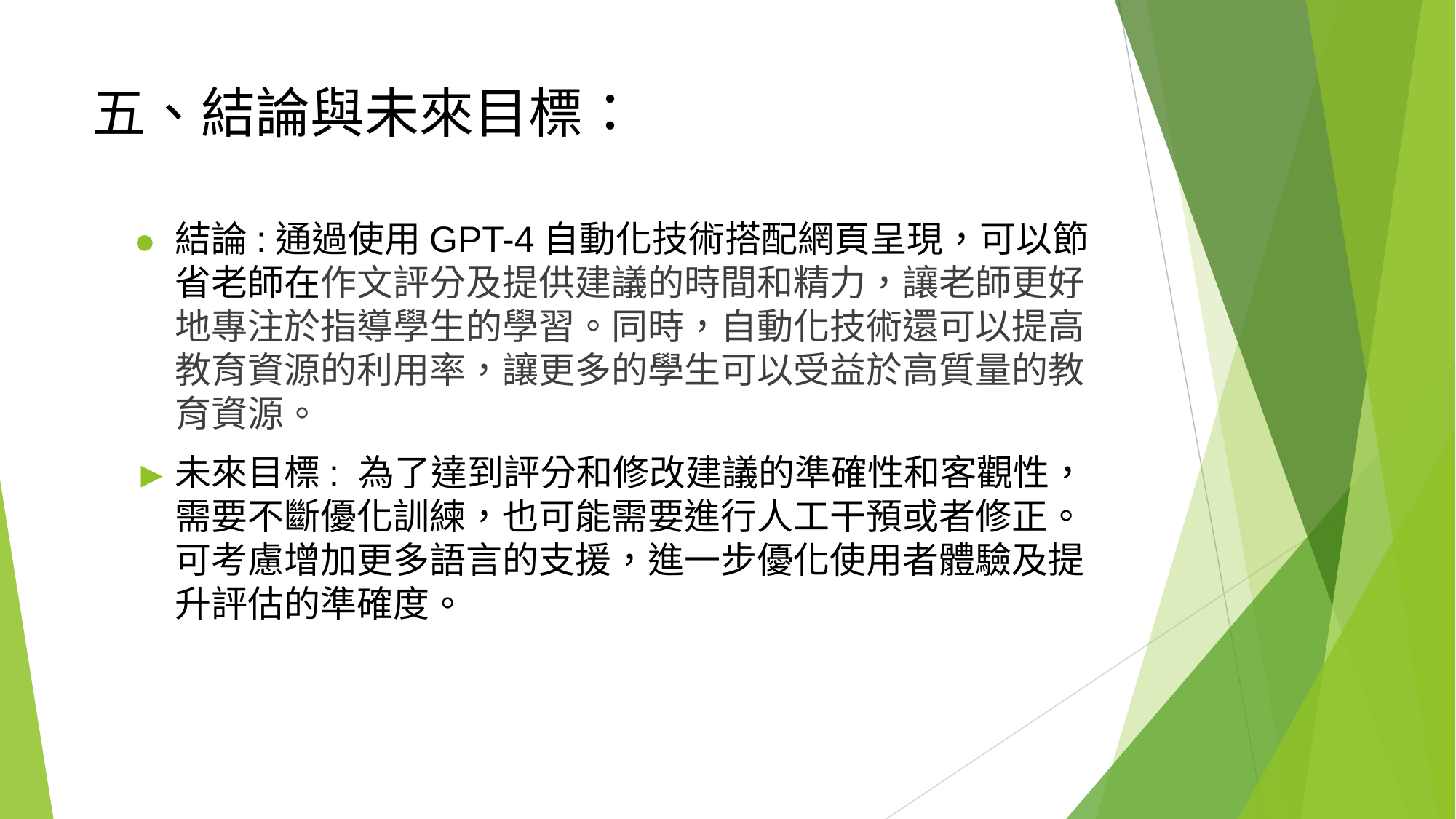

# 五、結論與未來目標：
結論:通過使用GPT-4自動化技術搭配網頁呈現，可以節省老師在作文評分及提供建議的時間和精力，讓老師更好地專注於指導學生的學習。同時，自動化技術還可以提高教育資源的利用率，讓更多的學生可以受益於高質量的教育資源。
未來目標: 為了達到評分和修改建議的準確性和客觀性，需要不斷優化訓練，也可能需要進行人工干預或者修正。可考慮增加更多語言的支援，進一步優化使用者體驗及提升評估的準確度。